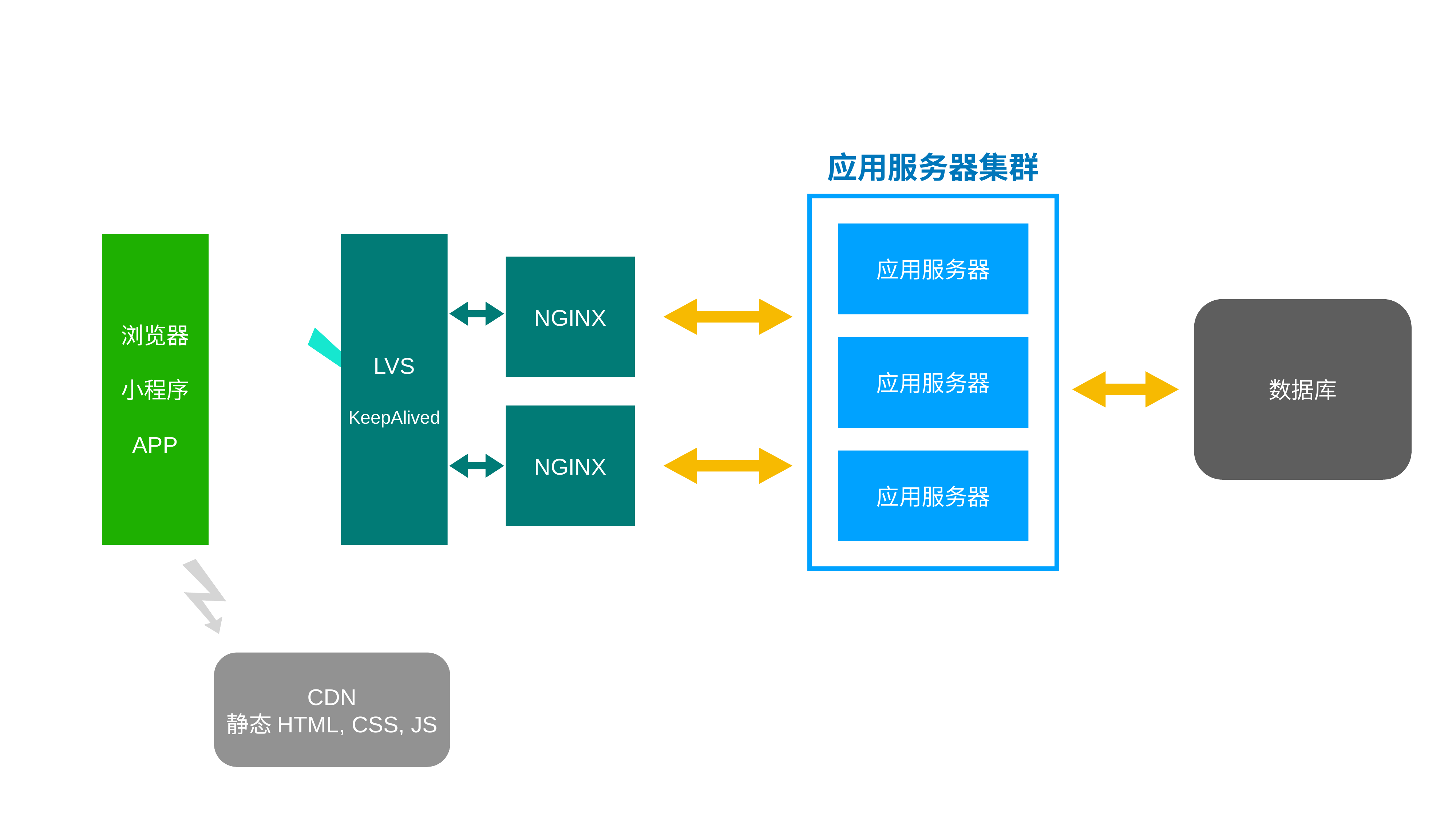

应用服务器集群

应用服务器
应用服务器
应用服务器
浏览器

小程序

APP
LVS

KeepAlived
NGINX

数据库

NGINX

CDN
静态HTML, CSS, JS